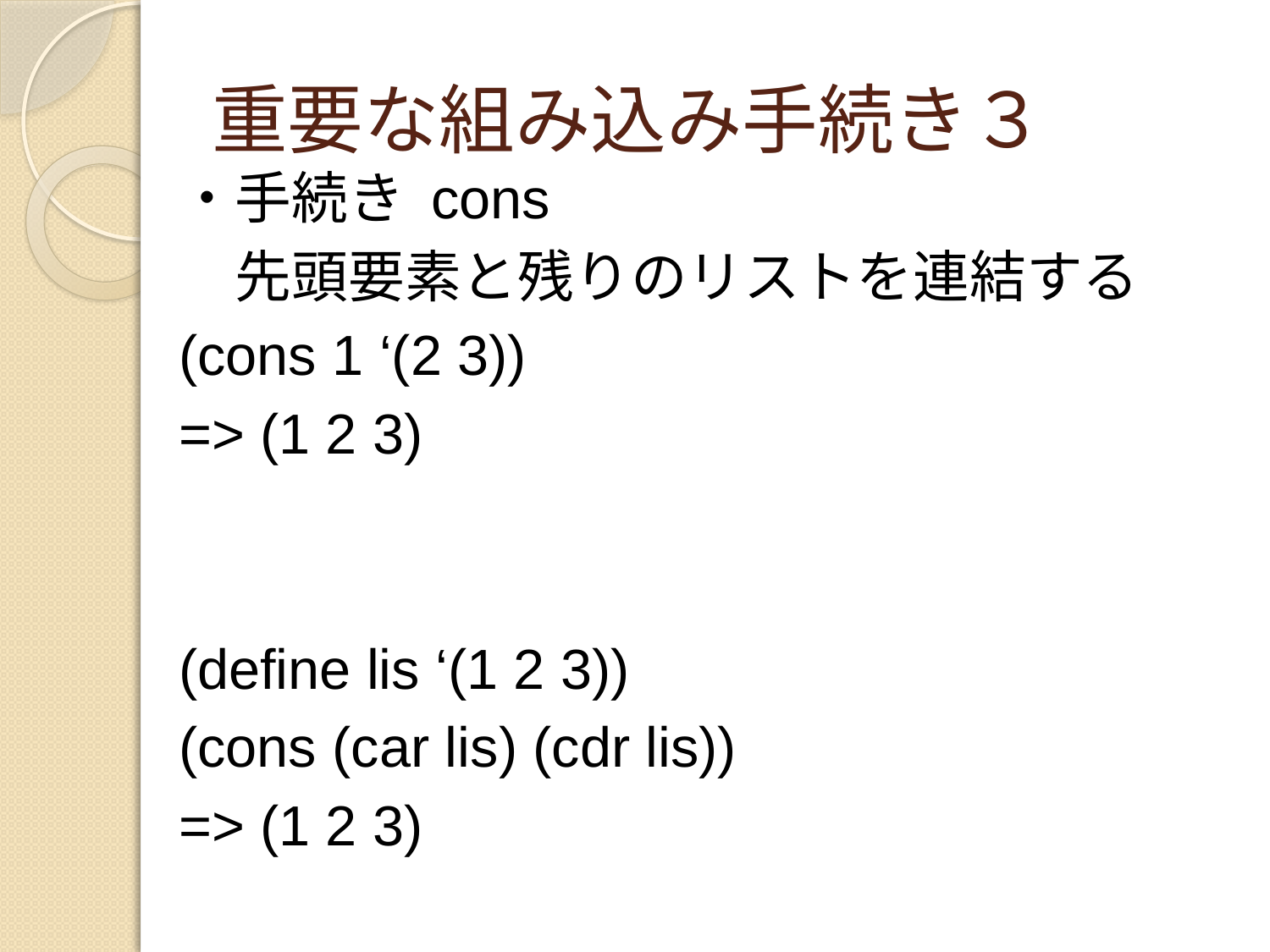

# 重要な組み込み手続き３
・手続き cons
　先頭要素と残りのリストを連結する
(cons 1 ‘(2 3))
=> (1 2 3)

(define lis ‘(1 2 3))
(cons (car lis) (cdr lis))
=> (1 2 3)